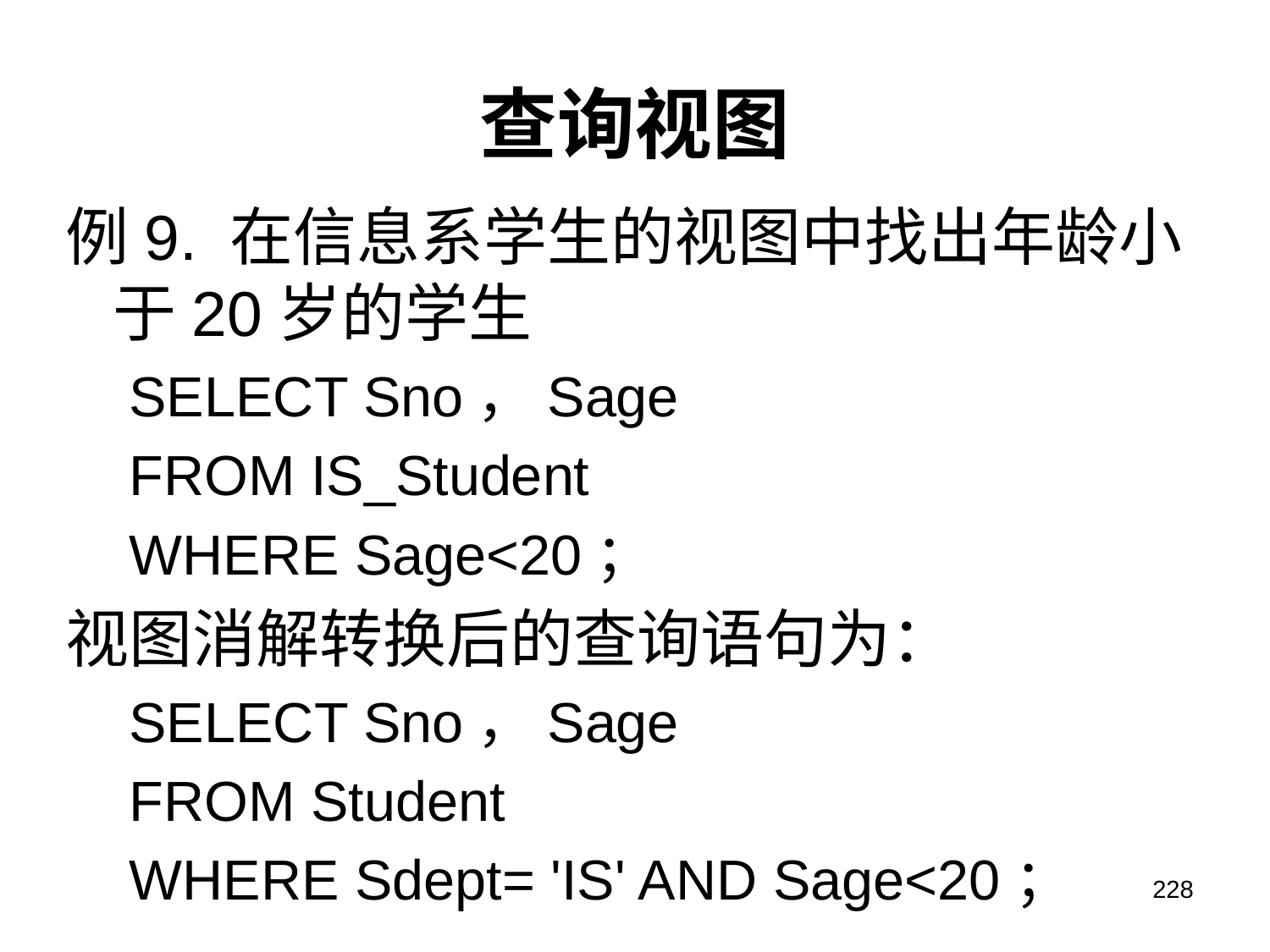

# 查询视图
例9. 在信息系学生的视图中找出年龄小于20岁的学生
SELECT Sno，Sage
FROM IS_Student
WHERE Sage<20；
视图消解转换后的查询语句为：
SELECT Sno，Sage
FROM Student
WHERE Sdept= 'IS' AND Sage<20；
228